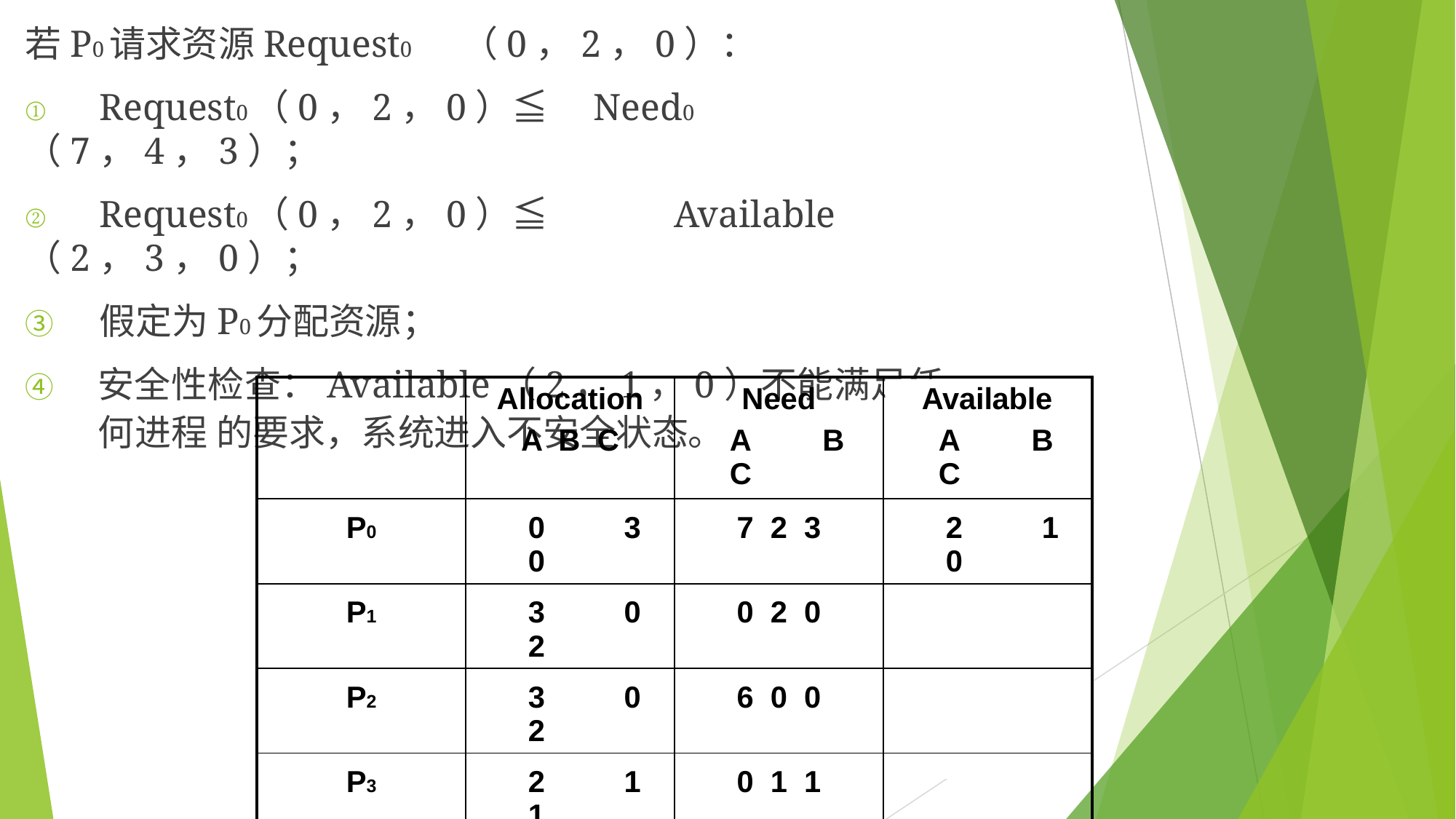

若P0请求资源Request0	（0，2，0）：
①	Request0（0，2，0）≦	Need0	（7，4，3）；
②	Request0（0，2，0）≦	Available	（2，3，0）；
③	假定为P0分配资源；
④	安全性检查：Available（2，1，0）不能满足任何进程 的要求，系统进入不安全状态。
|  | Allocation A B C | Need A B C | Available A B C |
| --- | --- | --- | --- |
| P0 | 0 3 0 | 7 2 3 | 2 1 0 |
| P1 | 3 0 2 | 0 2 0 |  |
| P2 | 3 0 2 | 6 0 0 |  |
| P3 | 2 1 1 | 0 1 1 |  |
| P4 | 0 0 2 | 4 3 1 |  |